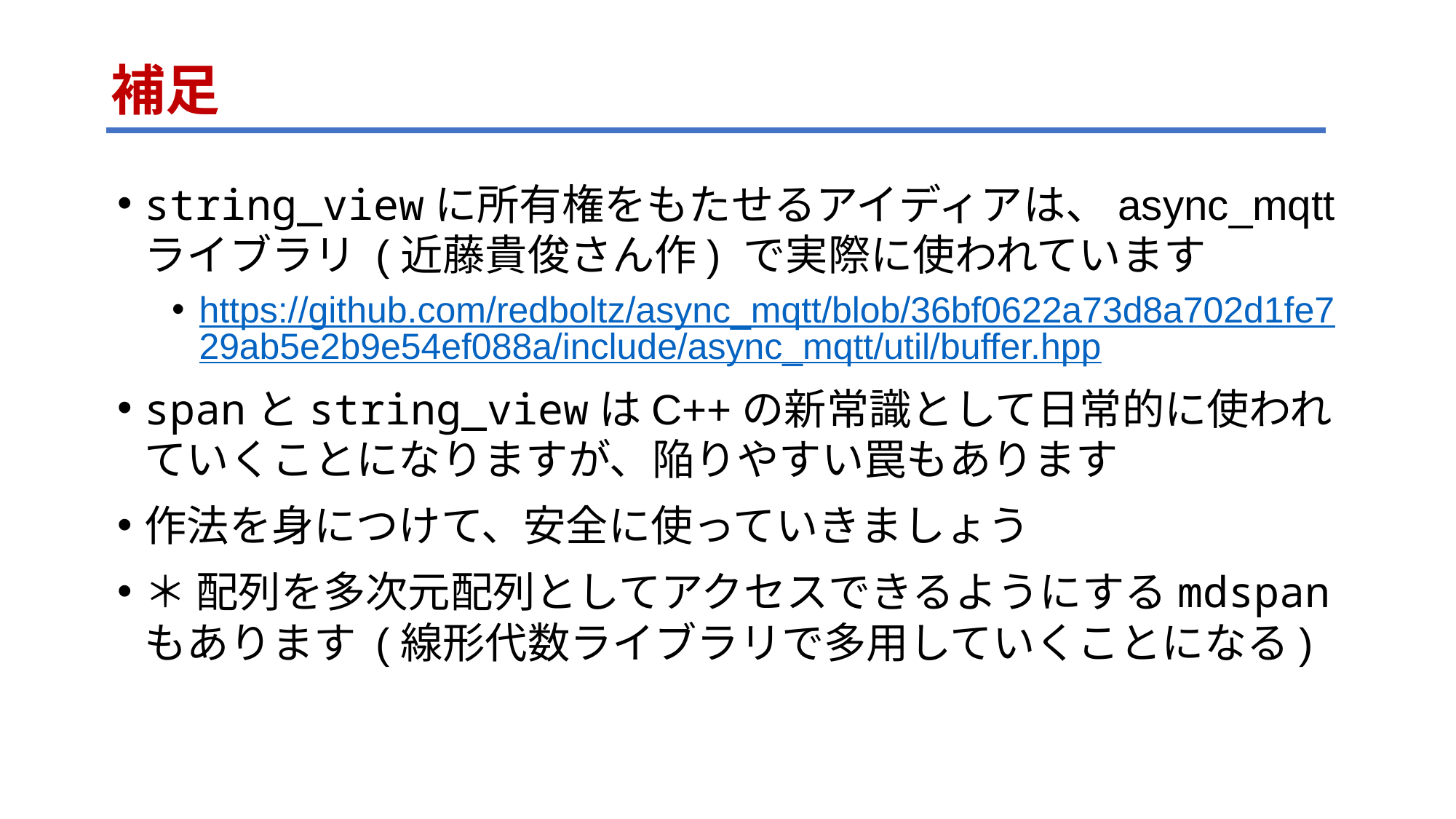

# 補足
string_viewに所有権をもたせるアイディアは、async_mqttライブラリ (近藤貴俊さん作) で実際に使われています
https://github.com/redboltz/async_mqtt/blob/36bf0622a73d8a702d1fe729ab5e2b9e54ef088a/include/async_mqtt/util/buffer.hpp
spanとstring_viewはC++の新常識として日常的に使われていくことになりますが、陥りやすい罠もあります
作法を身につけて、安全に使っていきましょう
＊ 配列を多次元配列としてアクセスできるようにするmdspanもあります (線形代数ライブラリで多用していくことになる)